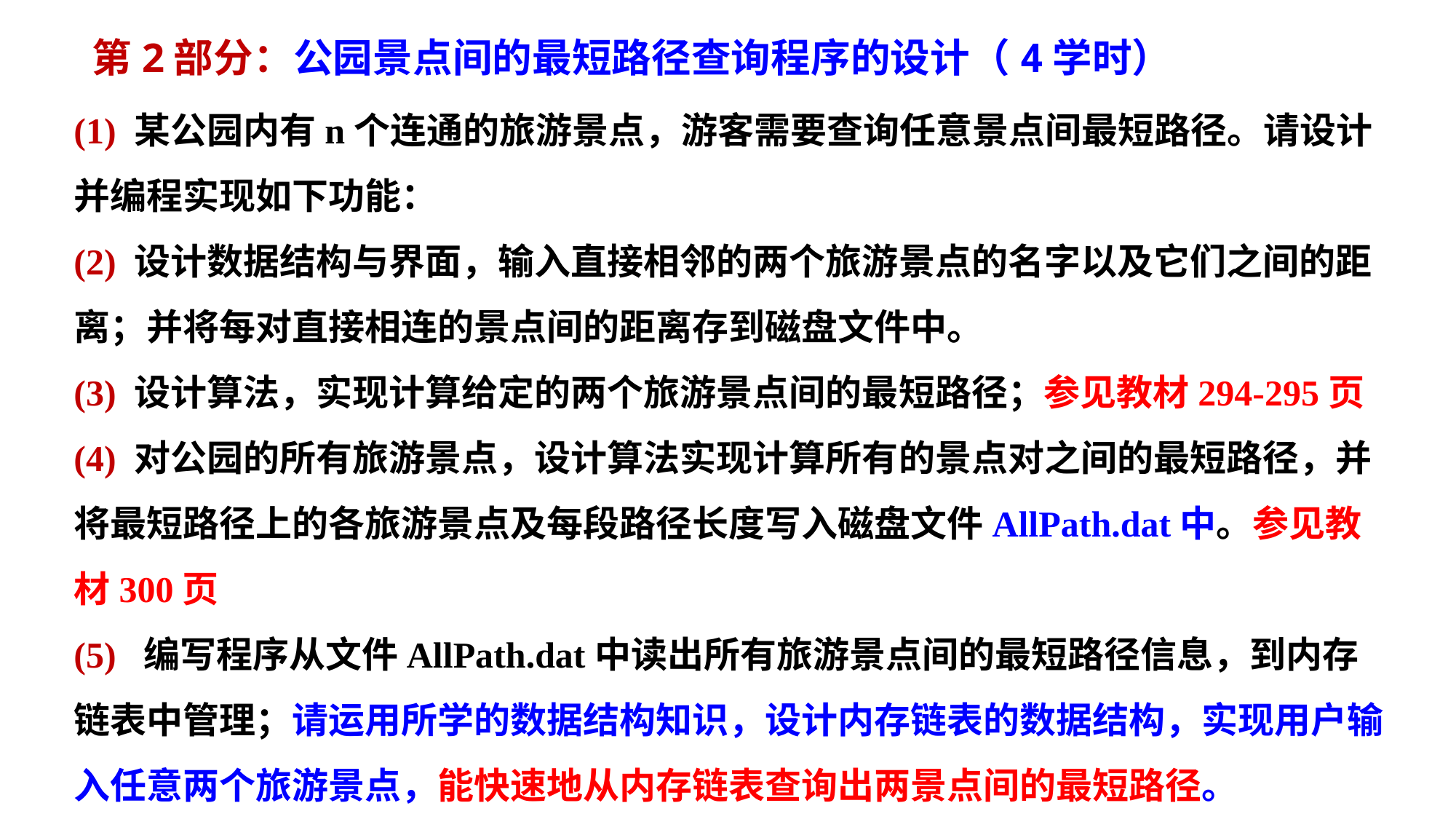

# 第2部分：公园景点间的最短路径查询程序的设计（4学时）
(1) 某公园内有n个连通的旅游景点，游客需要查询任意景点间最短路径。请设计并编程实现如下功能：
(2) 设计数据结构与界面，输入直接相邻的两个旅游景点的名字以及它们之间的距离；并将每对直接相连的景点间的距离存到磁盘文件中。
(3) 设计算法，实现计算给定的两个旅游景点间的最短路径；参见教材294-295页
(4) 对公园的所有旅游景点，设计算法实现计算所有的景点对之间的最短路径，并将最短路径上的各旅游景点及每段路径长度写入磁盘文件AllPath.dat中。参见教材300页
(5)  编写程序从文件AllPath.dat中读出所有旅游景点间的最短路径信息，到内存链表中管理；请运用所学的数据结构知识，设计内存链表的数据结构，实现用户输入任意两个旅游景点，能快速地从内存链表查询出两景点间的最短路径。